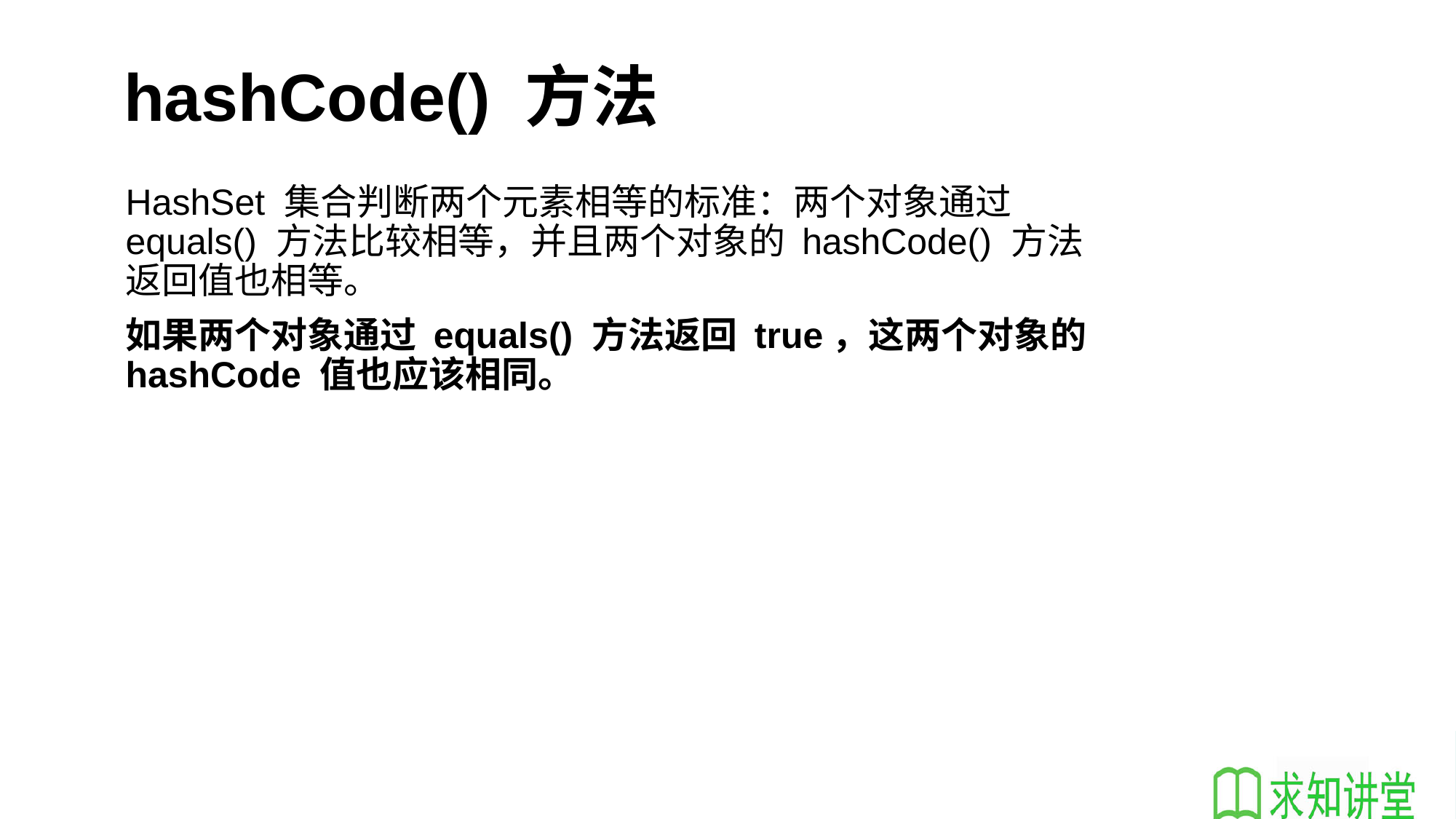

# hashCode() 方法
HashSet 集合判断两个元素相等的标准：两个对象通过 equals() 方法比较相等，并且两个对象的 hashCode() 方法返回值也相等。
如果两个对象通过 equals() 方法返回 true，这两个对象的 hashCode 值也应该相同。